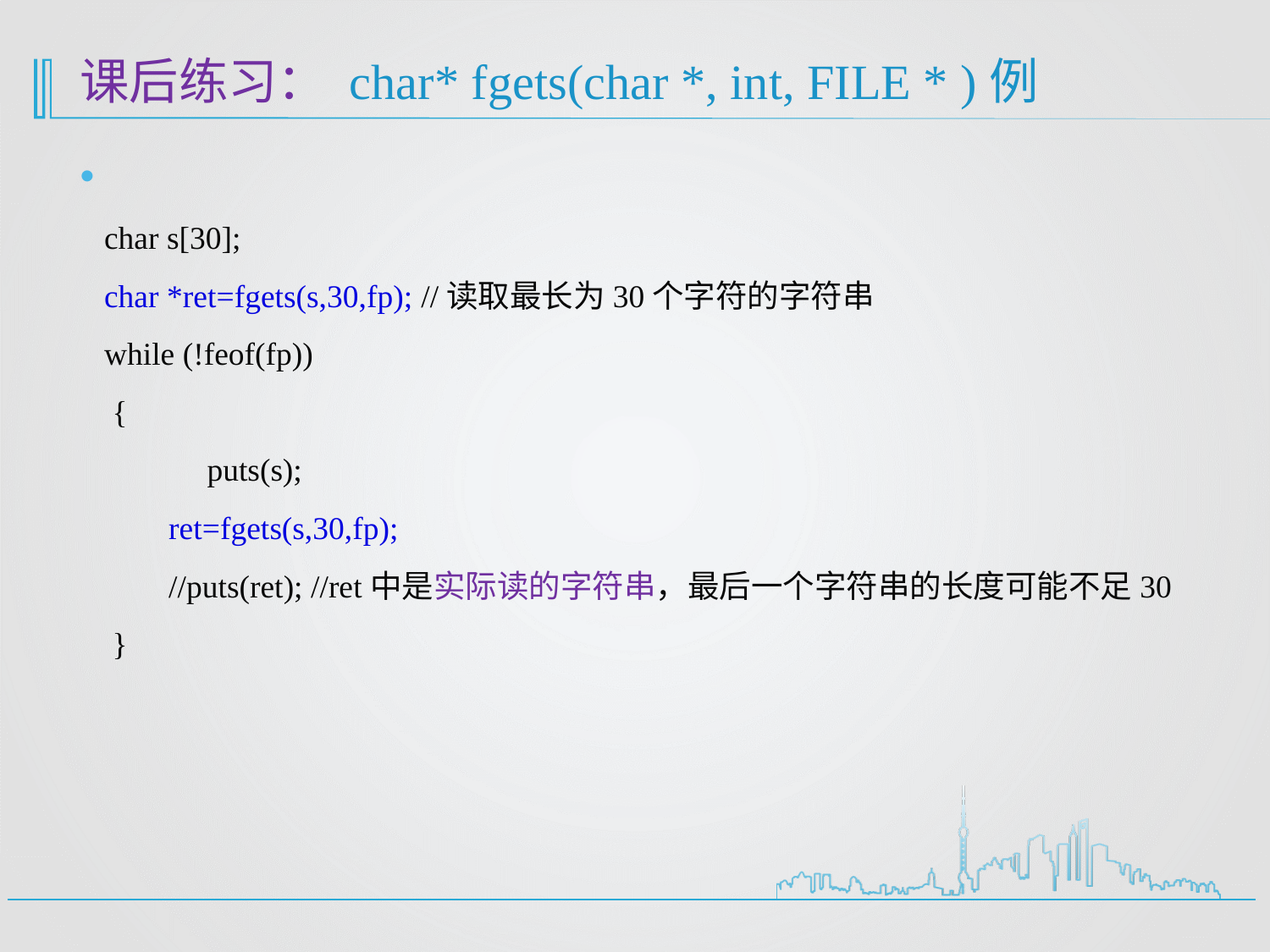

# 课后练习： char* fgets(char *, int, FILE * )例

   char s[30];
   char *ret=fgets(s,30,fp); //读取最长为30个字符的字符串
   while (!feof(fp))
    {
    	puts(s);
           ret=fgets(s,30,fp);
           //puts(ret); //ret中是实际读的字符串，最后一个字符串的长度可能不足30
    }